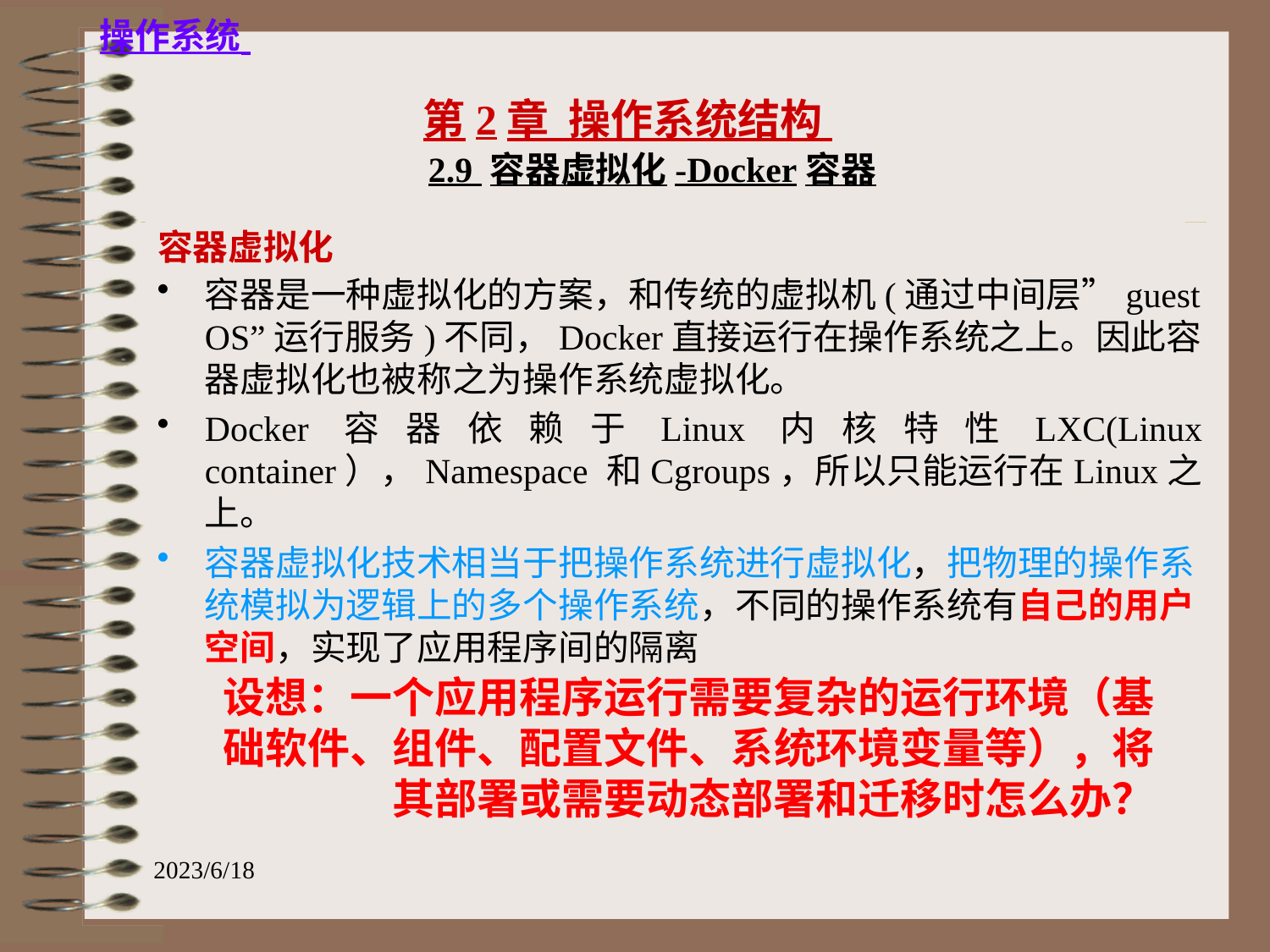

2.9 容器虚拟化-Docker容器
容器虚拟化
容器是一种虚拟化的方案，和传统的虚拟机(通过中间层”guest OS”运行服务)不同，Docker直接运行在操作系统之上。因此容器虚拟化也被称之为操作系统虚拟化。
Docker容器依赖于Linux内核特性LXC(Linux container），Namespace 和Cgroups，所以只能运行在Linux之上。
容器虚拟化技术相当于把操作系统进行虚拟化，把物理的操作系统模拟为逻辑上的多个操作系统，不同的操作系统有自己的用户空间，实现了应用程序间的隔离
设想：一个应用程序运行需要复杂的运行环境（基础软件、组件、配置文件、系统环境变量等），将其部署或需要动态部署和迁移时怎么办？
2023/6/18